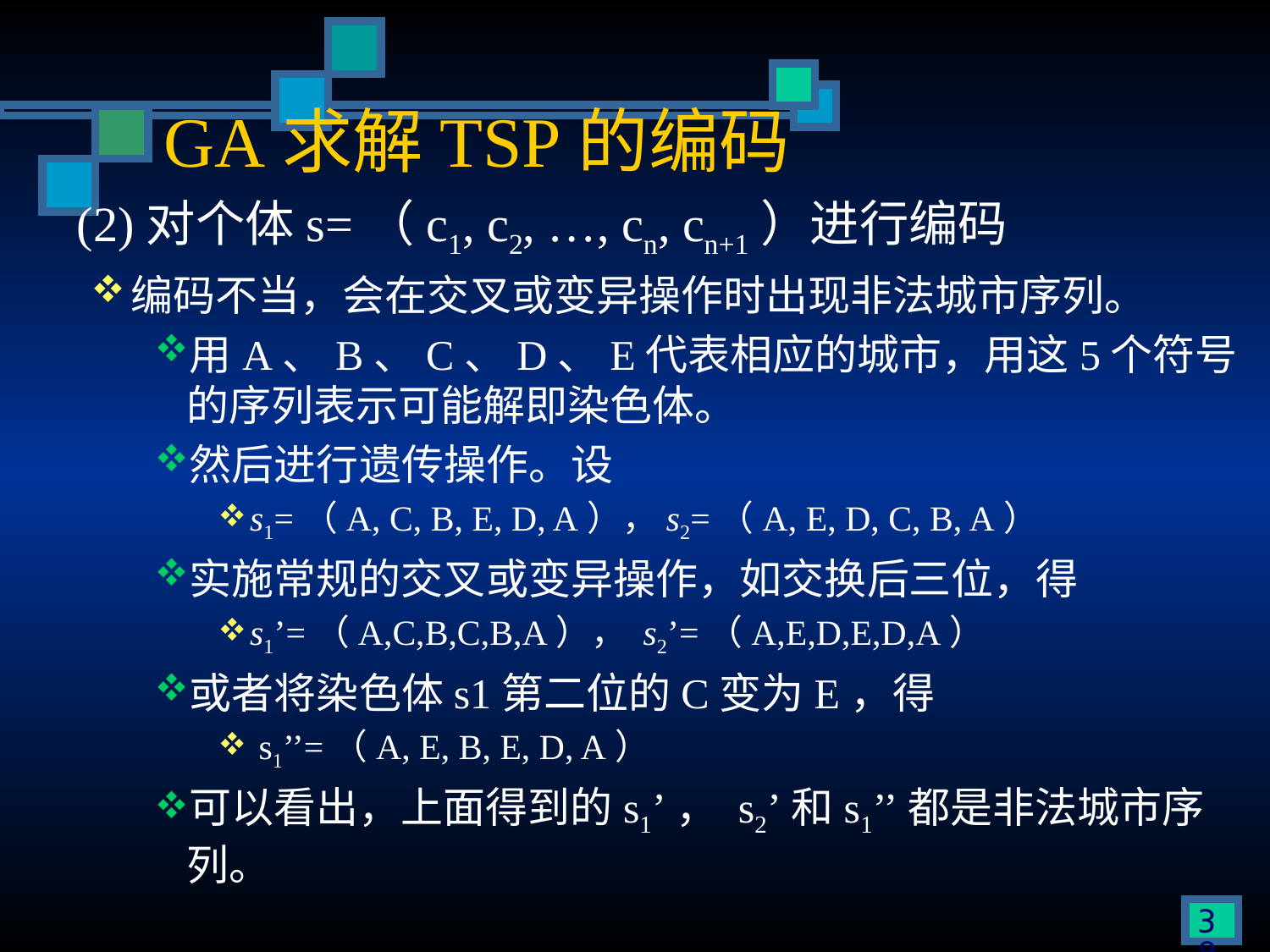

# GA求解TSP的编码
    (2)对个体s=（c1, c2, …, cn, cn+1）进行编码
编码不当，会在交叉或变异操作时出现非法城市序列。
用A、B、C、D、E代表相应的城市，用这5个符号的序列表示可能解即染色体。
然后进行遗传操作。设
s1=（A, C, B, E, D, A），s2=（A, E, D, C, B, A）
实施常规的交叉或变异操作，如交换后三位，得
s1’=（A,C,B,C,B,A）， s2’=（A,E,D,E,D,A）
或者将染色体s1第二位的C变为E，得
 s1’’=（A, E, B, E, D, A）
可以看出，上面得到的s1’， s2’和s1’’都是非法城市序列。
39